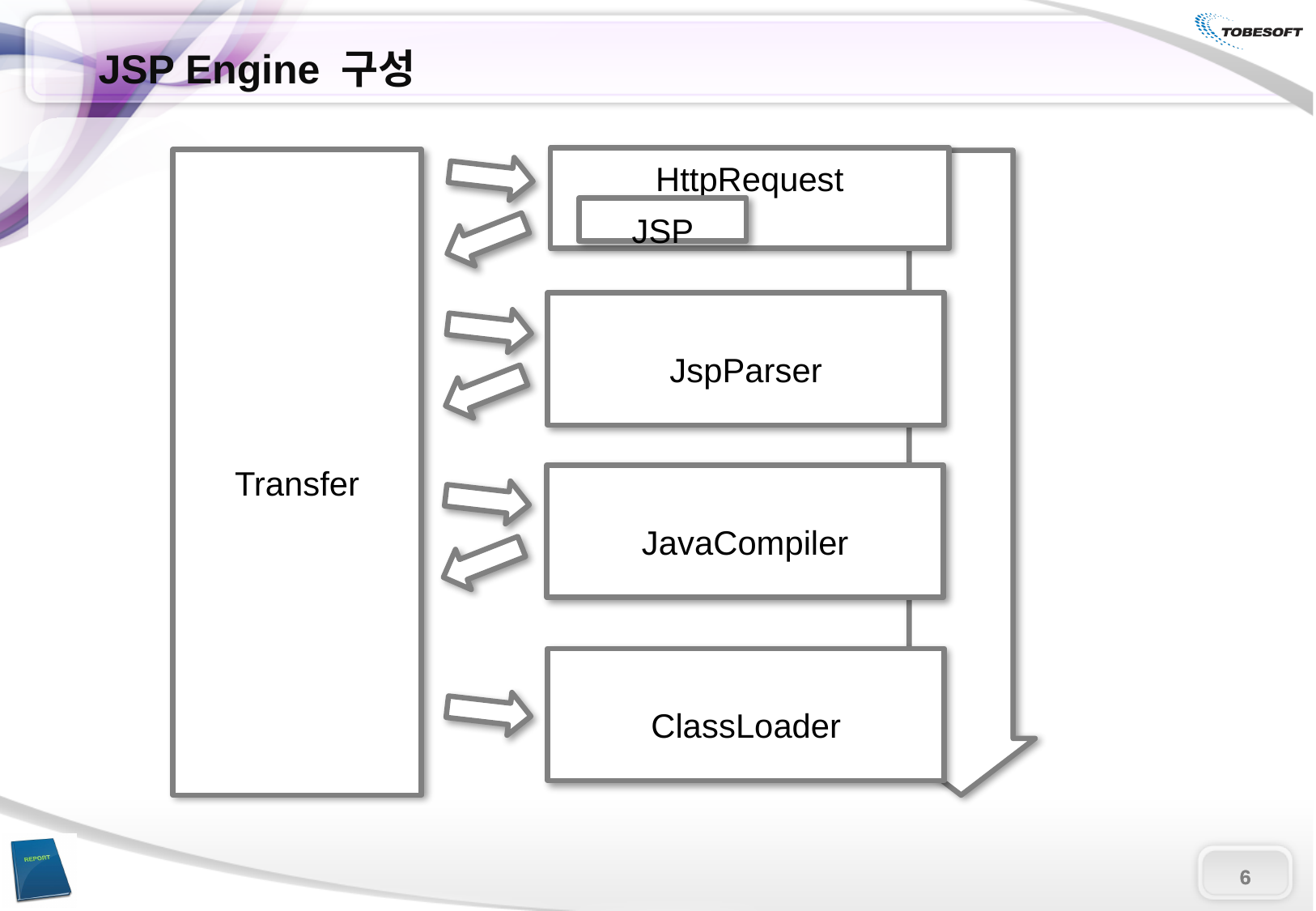

JSP Engine 구성
HttpRequest

Transfer

JSP

JspParser

JavaCompiler

ClassLoader

6
6